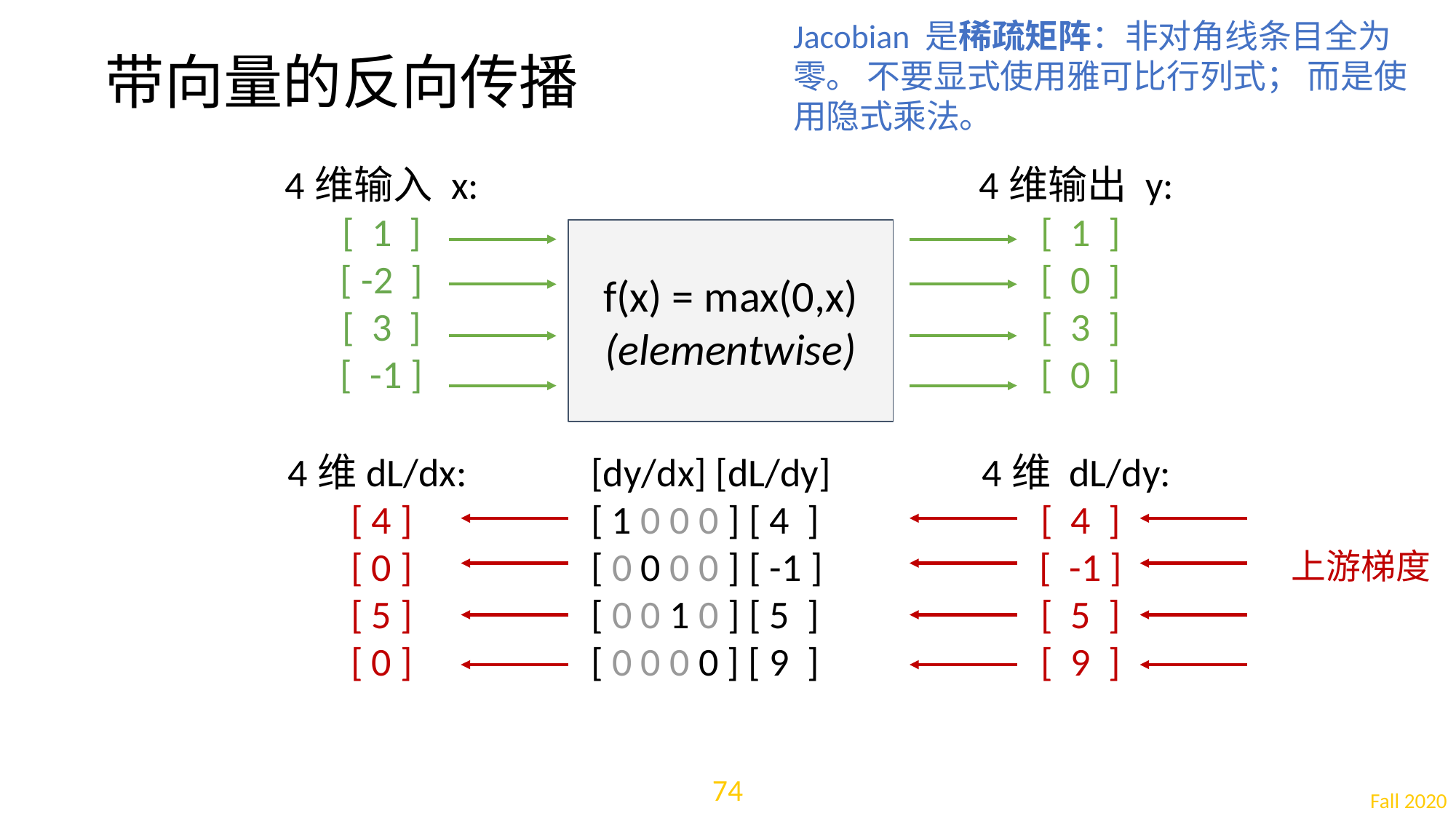

Jacobian 是稀疏矩阵：非对角线条目全为零。 不要显式使用雅可比行列式； 而是使用隐式乘法。
# 带向量的反向传播
4维输入 x:
[  1  ]
[ -2  ]
[  3  ]
[  -1 ]
4维输出 y:
[  1  ]
[  0  ]
[  3  ]
[  0  ]

f(x) = max(0,x)
(elementwise)

4维dL/dx:
[ 4 ]
[ 0 ]
[ 5 ]
[ 0 ]
[dy/dx] [dL/dy]
[ 1 0 0 0 ] [ 4  ]
[ 0 0 0 0 ] [ -1 ]
[ 0 0 1 0 ] [ 5  ]
[ 0 0 0 0 ] [ 9  ]
4维 dL/dy:
[  4  ]
[  -1 ]
[  5  ]
[  9  ]

上游梯度

74